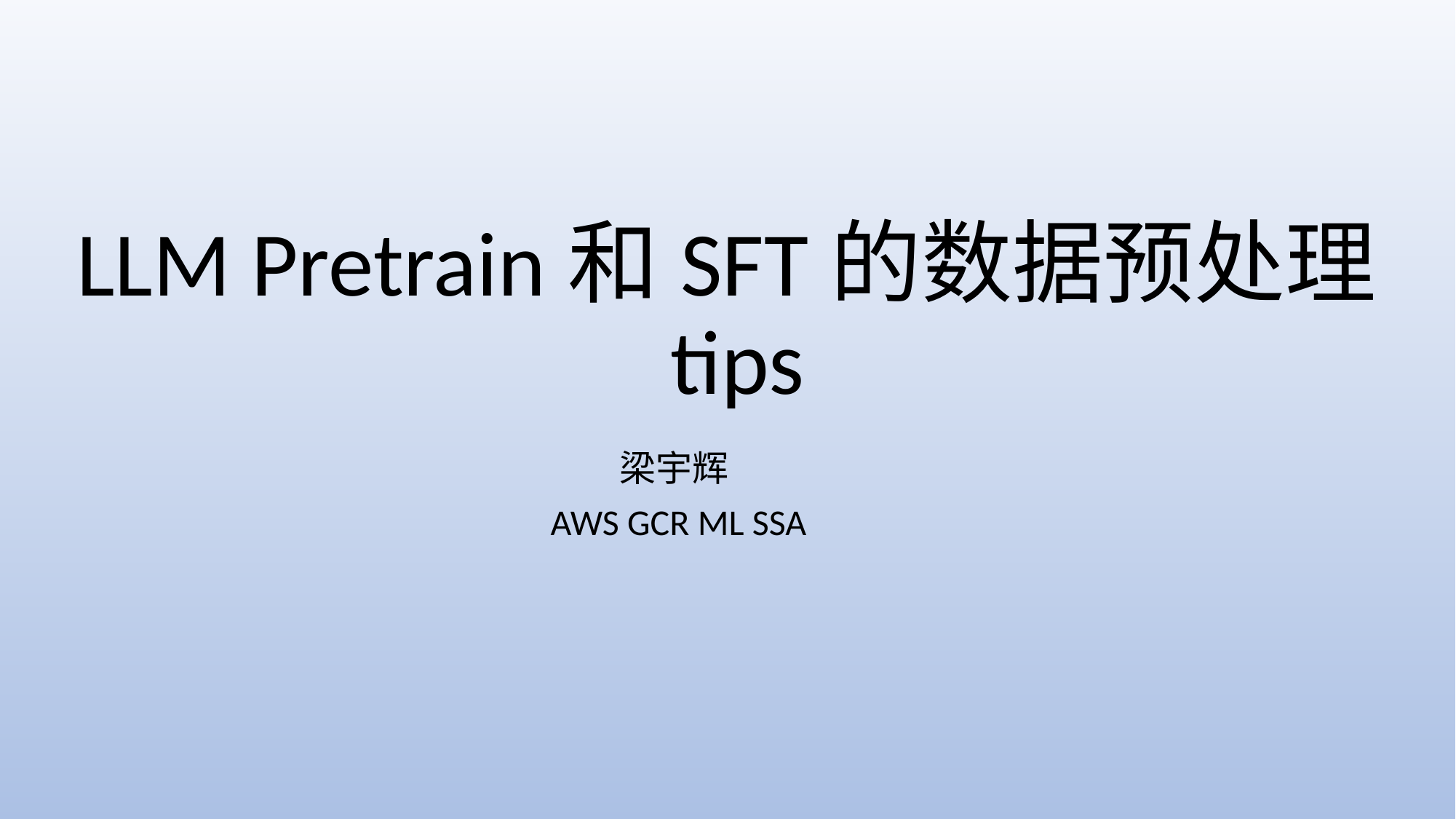

# LLM Pretrain和SFT的数据预处理tips
梁宇辉
AWS GCR ML SSA